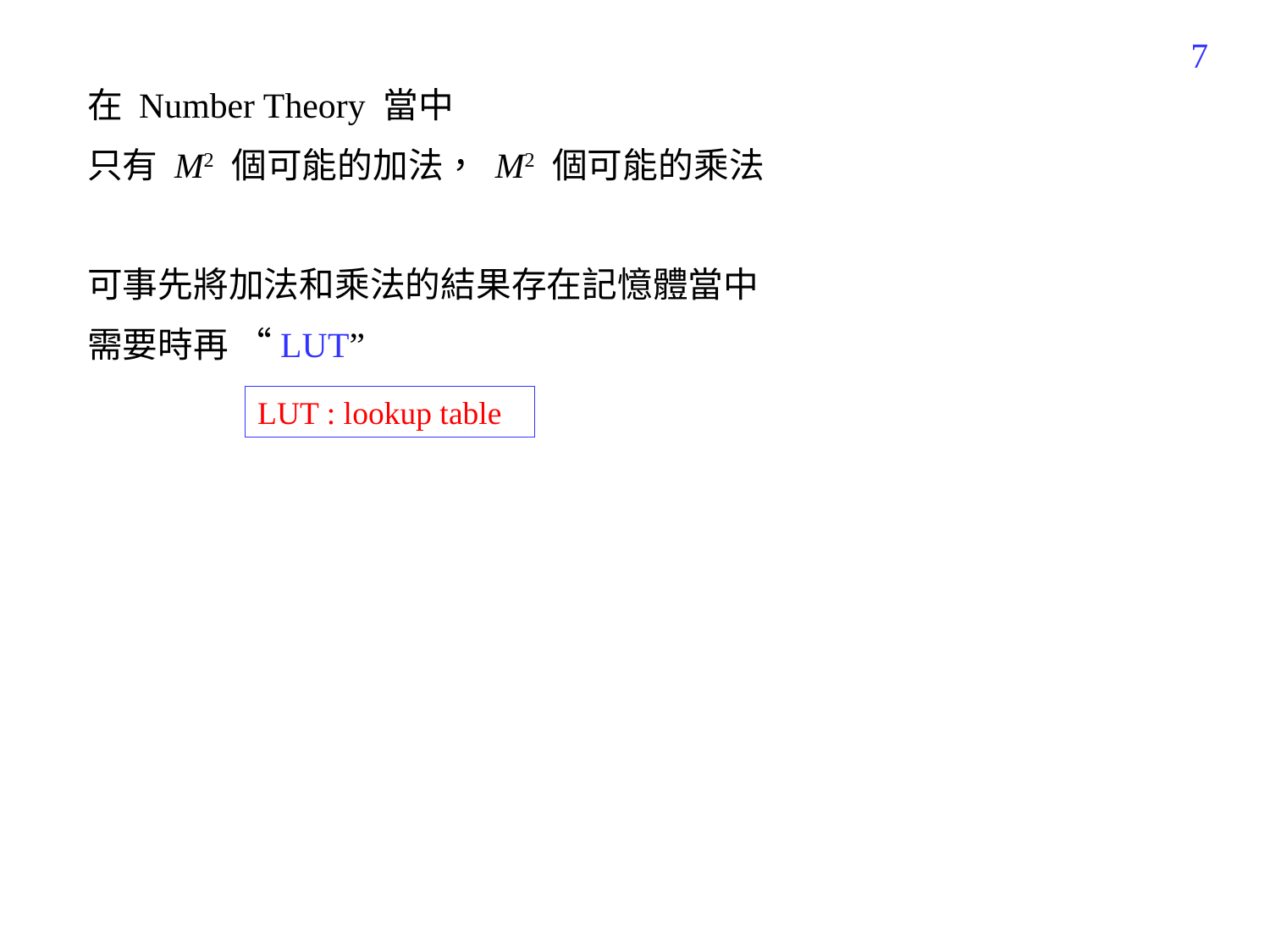

7
在 Number Theory 當中
只有 M2 個可能的加法， M2 個可能的乘法

可事先將加法和乘法的結果存在記憶體當中
需要時再 “LUT”
LUT : lookup table